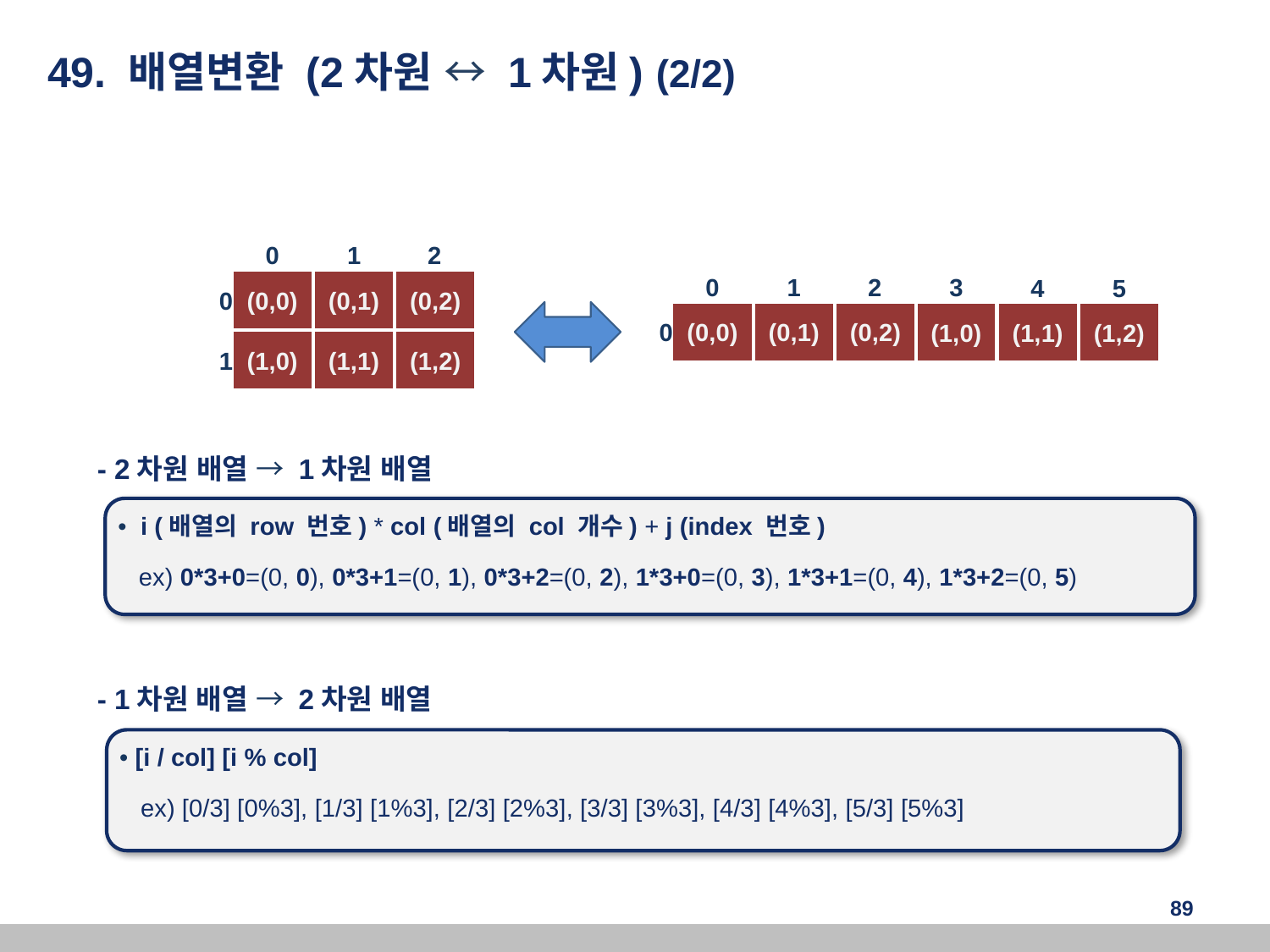

49. 배열변환 (2차원 ↔ 1차원) (2/2)
0
1
2
0
(0,0)
(0,1)
(0,2)
(1,0)
(1,1)
(1,2)
1
0
1
2
3
4
5
0
(0,0)
(0,1)
(0,2)
(1,0)
(1,1)
(1,2)

- 2차원 배열 → 1차원 배열
 •  i (배열의 row 번호) * col (배열의 col 개수) + j (index 번호)

    ex) 0*3+0=(0, 0), 0*3+1=(0, 1), 0*3+2=(0, 2), 1*3+0=(0, 3), 1*3+1=(0, 4), 1*3+2=(0, 5)
- 1차원 배열 → 2차원 배열
 • [i / col] [i % col]

    ex) [0/3] [0%3], [1/3] [1%3], [2/3] [2%3], [3/3] [3%3], [4/3] [4%3], [5/3] [5%3]
89